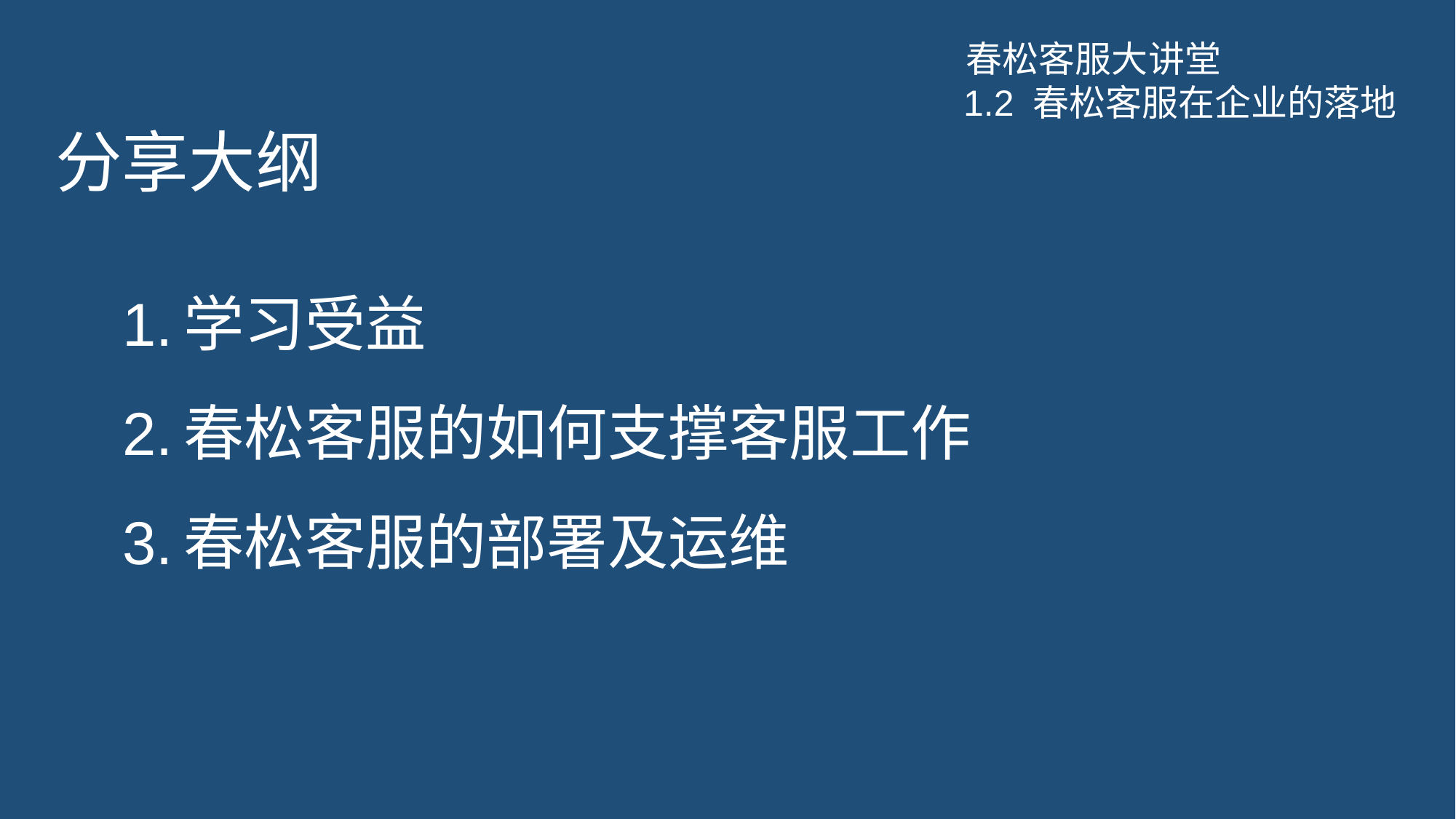

春松客服大讲堂
1.2 春松客服在企业的落地
# 分享大纲
学习受益
春松客服的如何支撑客服工作
春松客服的部署及运维